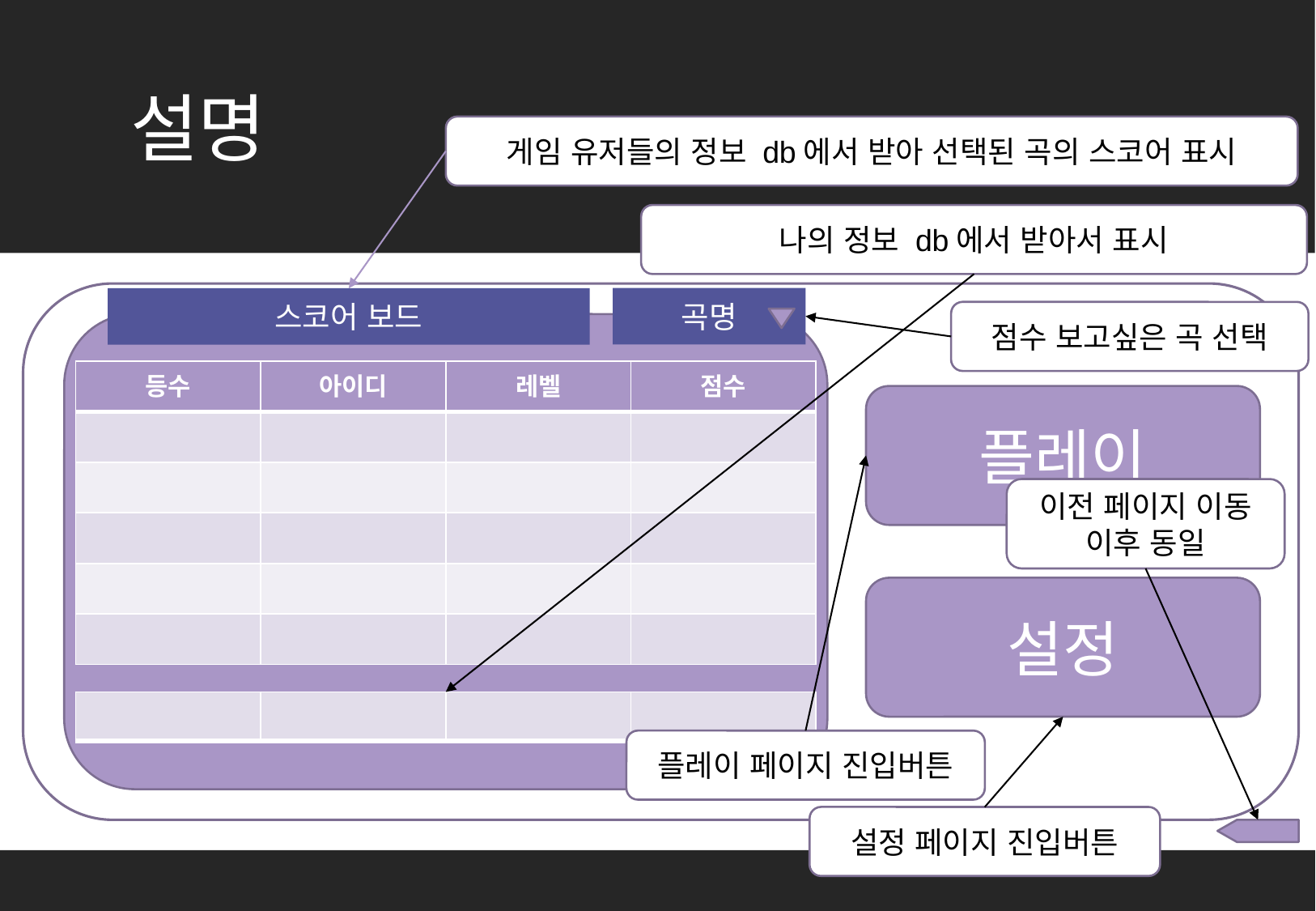

# 로그인 화면
설명
게임 유저들의 정보 db에서 받아 선택된 곡의 스코어 표시
나의 정보 db에서 받아서 표시

곡명
스코어 보드
점수 보고싶은 곡 선택

| 등수 | 아이디 | 레벨 | 점수 |
| --- | --- | --- | --- |
|  |  |  |  |
|  |  |  |  |
|  |  |  |  |
|  |  |  |  |
|  |  |  |  |
플레이
이전 페이지 이동
이후 동일
설정
|  |  |  |  |
| --- | --- | --- | --- |
플레이 페이지 진입버튼
설정 페이지 진입버튼